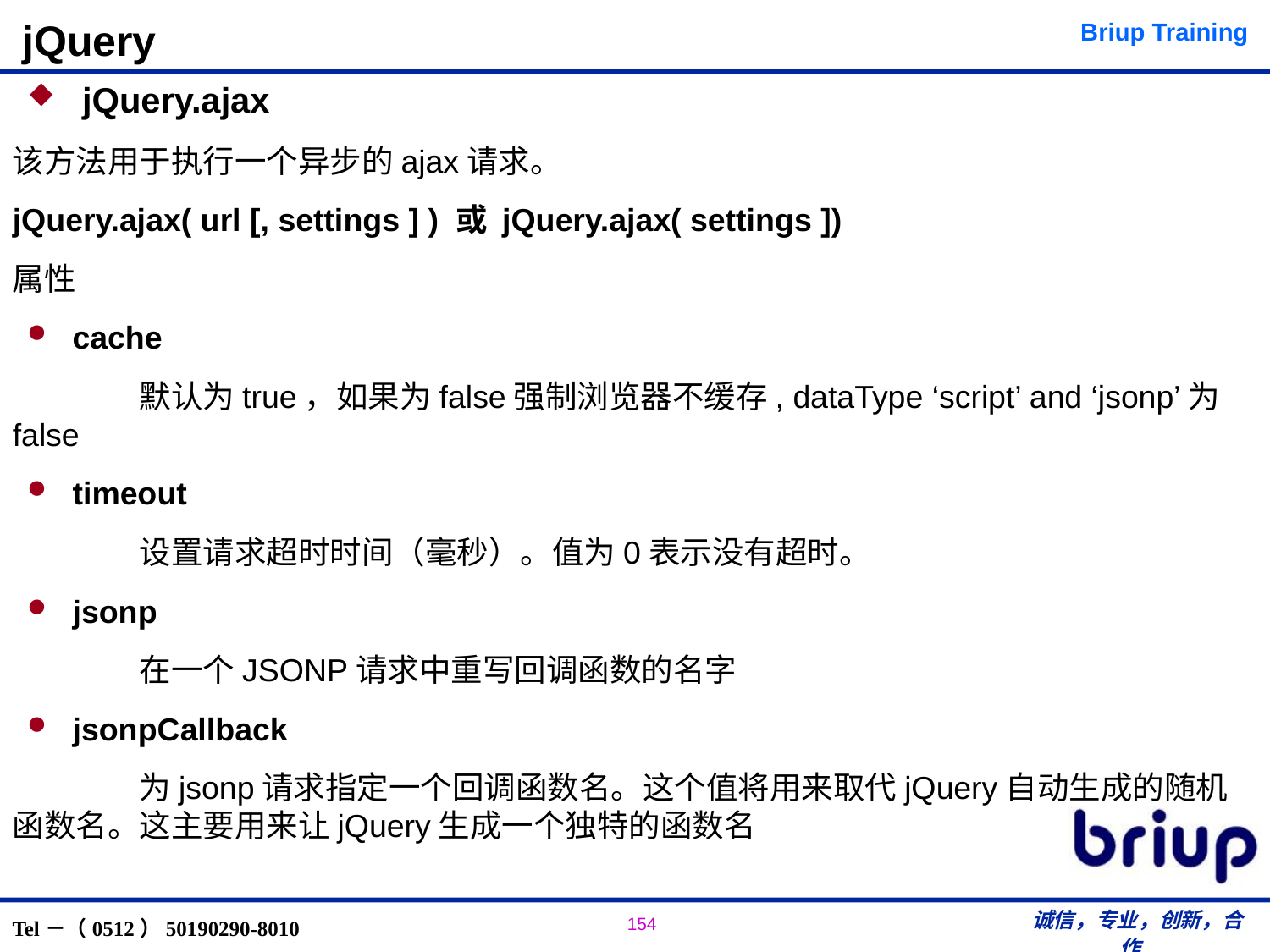

# jQuery
 jQuery.ajax
该方法用于执行一个异步的ajax请求。
jQuery.ajax( url [, settings ] ) 或 jQuery.ajax( settings ])
属性
cache
	默认为true，如果为false强制浏览器不缓存, dataType ‘script’ and ‘jsonp’为false
timeout
	设置请求超时时间（毫秒）。值为0表示没有超时。
jsonp
	在一个JSONP请求中重写回调函数的名字
jsonpCallback
	为jsonp请求指定一个回调函数名。这个值将用来取代jQuery自动生成的随机函数名。这主要用来让jQuery生成一个独特的函数名